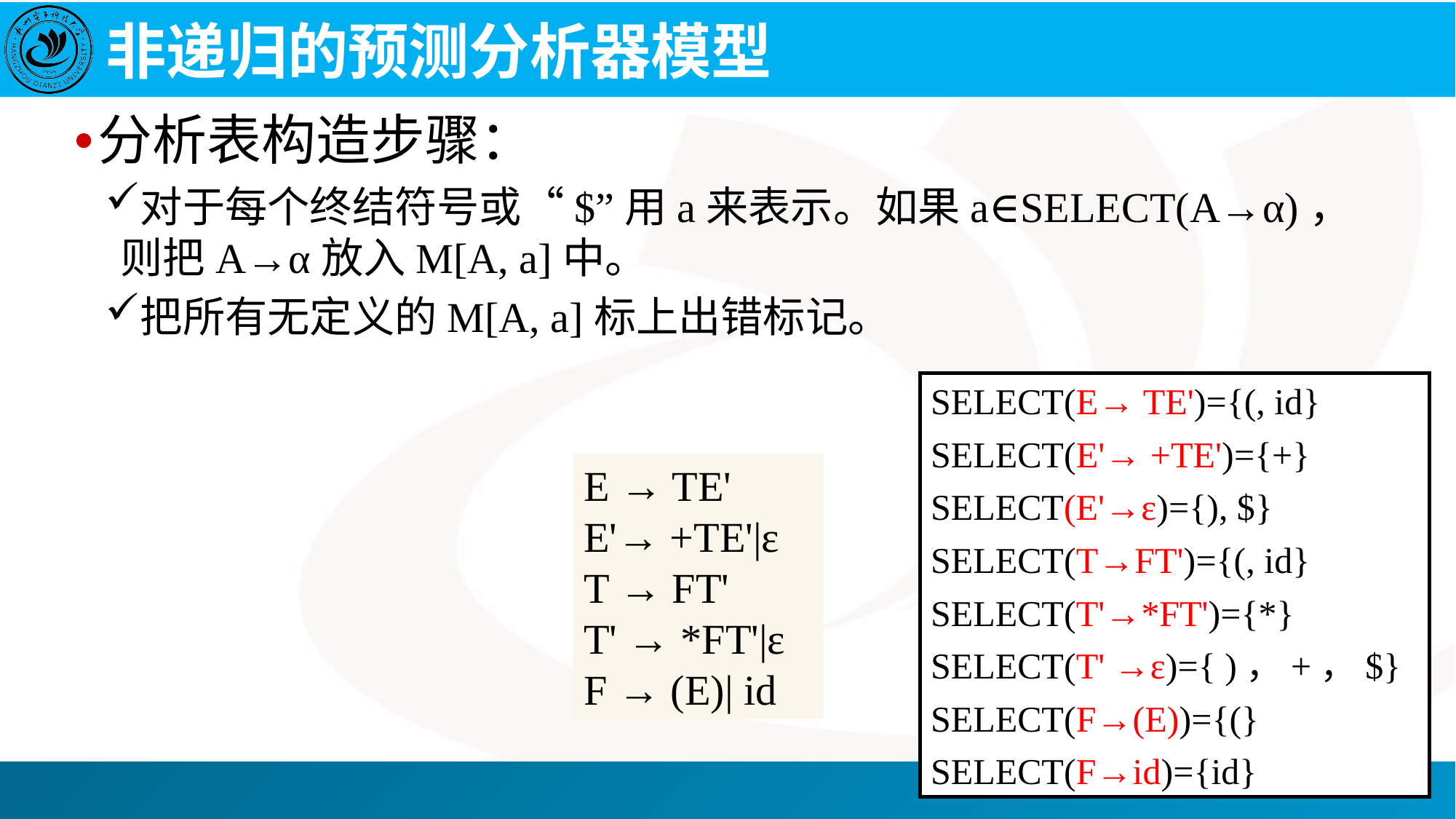

# 非递归的预测分析器模型
分析表构造步骤：
对于每个终结符号或“$”用a来表示。如果a∈SELECT(A→α)，则把A→α放入M[A, a]中。
把所有无定义的M[A, a]标上出错标记。

SELECT(E→ TE')={(, id}
SELECT(E'→ +TE')={+}
SELECT(E'→ε)={), $}
SELECT(T→FT')={(, id}
SELECT(T'→*FT')={*}
SELECT(T' →ε)={ )，+，$}
SELECT(F→(E))={(}
SELECT(F→id)={id}
E → TE'
E'→ +TE'|ε
T → FT'
T' → *FT'|ε
F → (E)| id
65